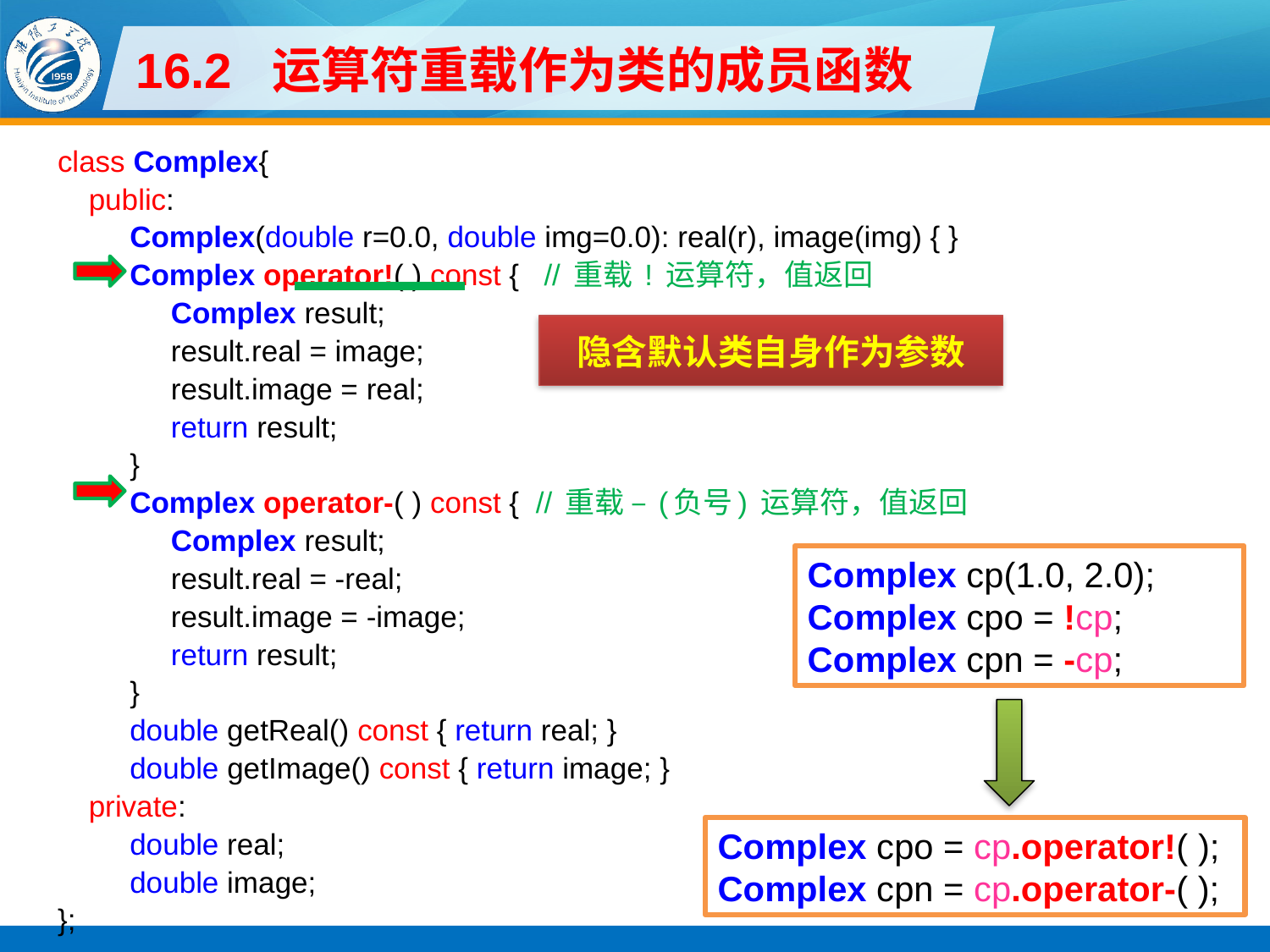

# 16.2  运算符重载作为类的成员函数
class Complex{
public:
Complex(double r=0.0, double img=0.0): real(r), image(img) { }
Complex operator!( ) const {   // 重载 ! 运算符，值返回
Complex result;
result.real = image;
result.image = real;
return result;
}
Complex operator-( ) const {  // 重载 – (负号) 运算符，值返回
Complex result;
result.real = -real;
result.image = -image;
return result;
}
double getReal() const { return real; }
double getImage() const { return image; }
private:
double real;
double image;
};

隐含默认类自身作为参数

Complex cp(1.0, 2.0);
Complex cpo = !cp;
Complex cpn = -cp;

Complex cpo = cp.operator!( );
Complex cpn = cp.operator-( );